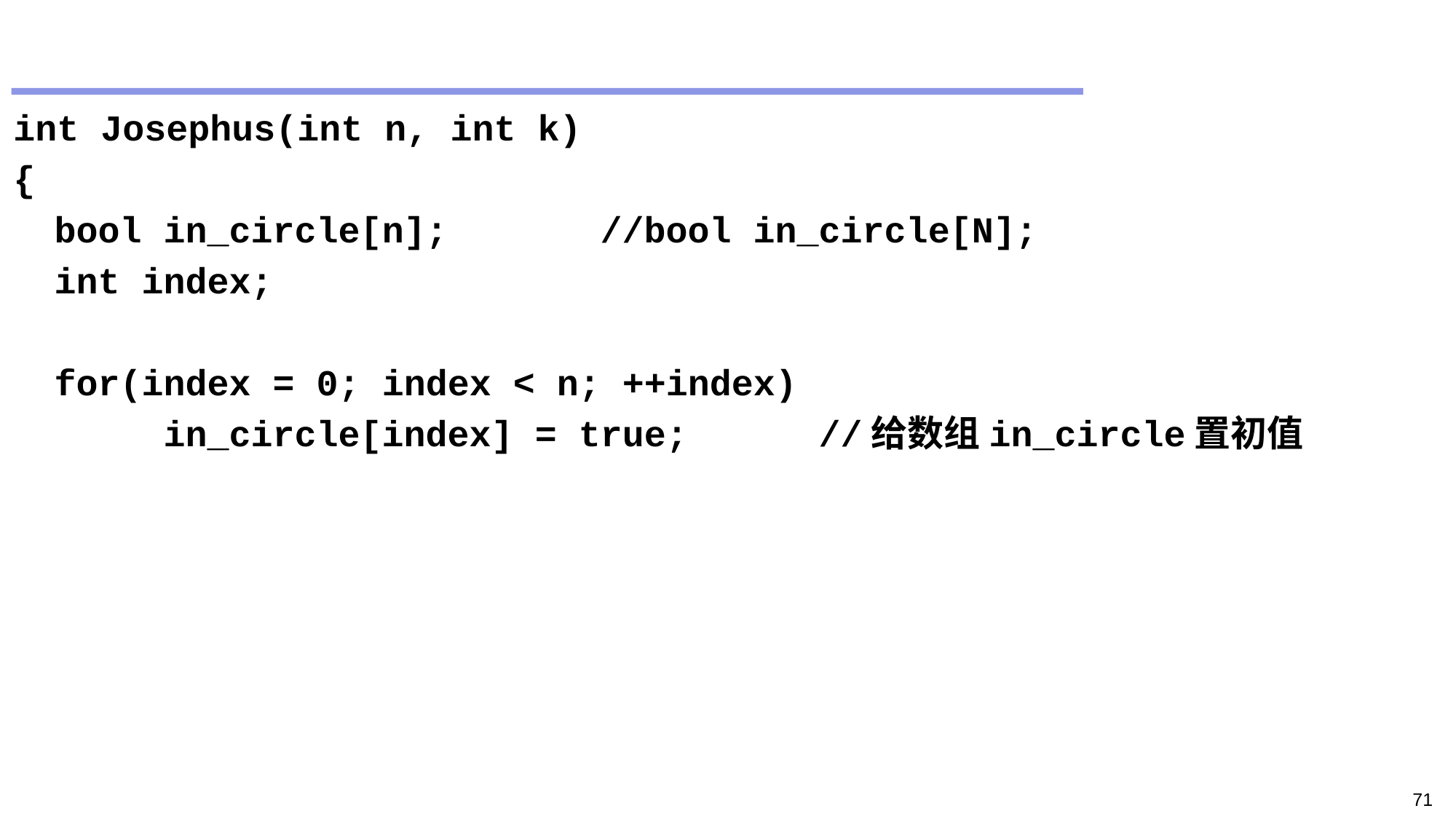

#
int Josephus(int n, int k)
{
	bool in_circle[n];		//bool in_circle[N];
	int index;

	for(index = 0; index < n; ++index)
		in_circle[index] = true;		//给数组in_circle置初值

71